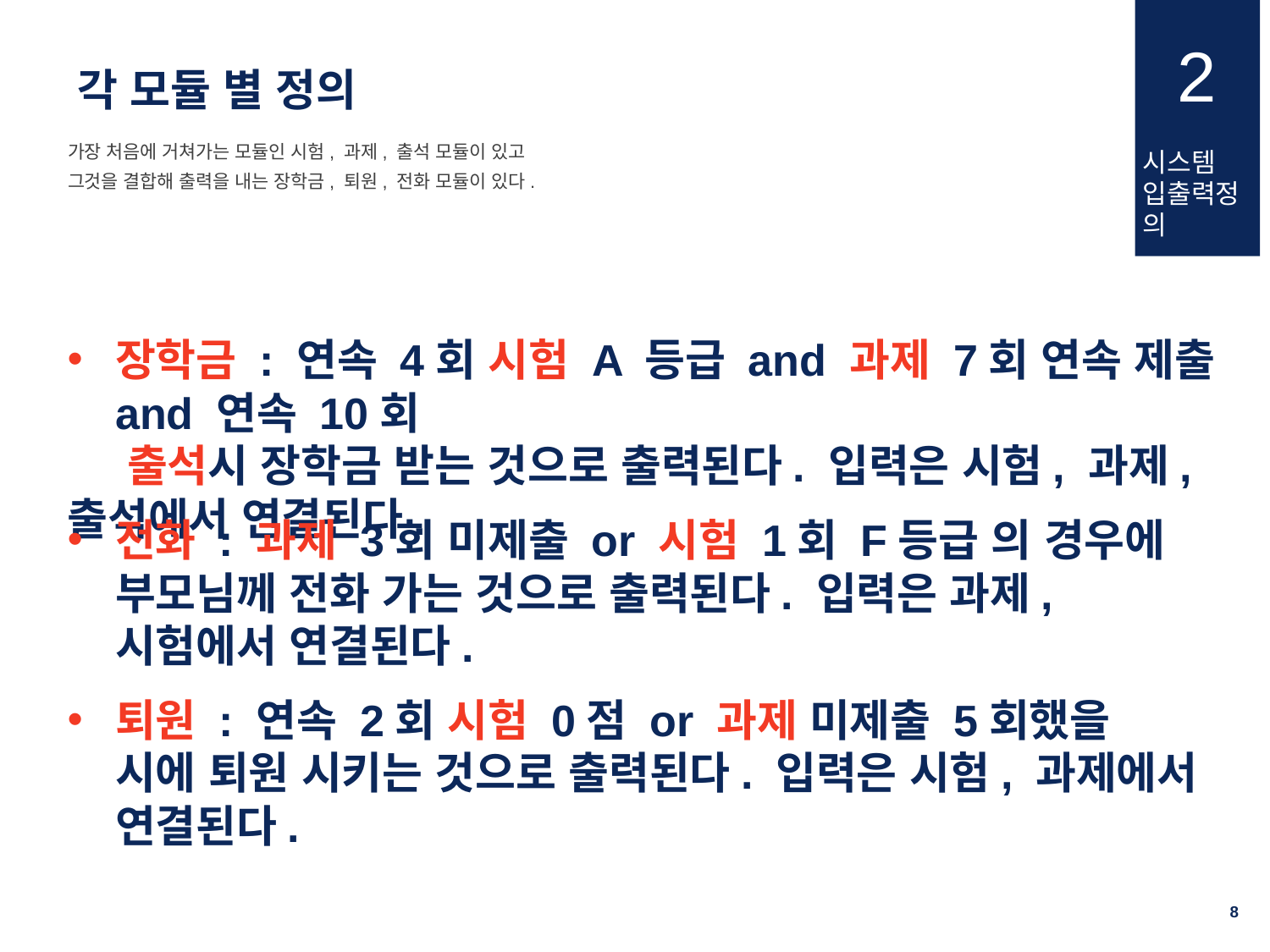

2
각 모듈 별 정의
가장 처음에 거쳐가는 모듈인 시험, 과제, 출석 모듈이 있고
그것을 결합해 출력을 내는 장학금, 퇴원, 전화 모듈이 있다.
시스템
입출력정의
장학금 : 연속 4회 시험 A 등급 and 과제 7회 연속 제출 and 연속 10회
    출석시 장학금 받는 것으로 출력된다. 입력은 시험, 과제, 출석에서 연결된다.
전화 : 과제 3회 미제출 or 시험 1회 F등급 의 경우에 부모님께 전화 가는 것으로 출력된다. 입력은 과제, 시험에서 연결된다.
퇴원 : 연속 2회 시험 0점 or 과제 미제출 5회했을 시에 퇴원 시키는 것으로 출력된다. 입력은 시험, 과제에서 연결된다.
8